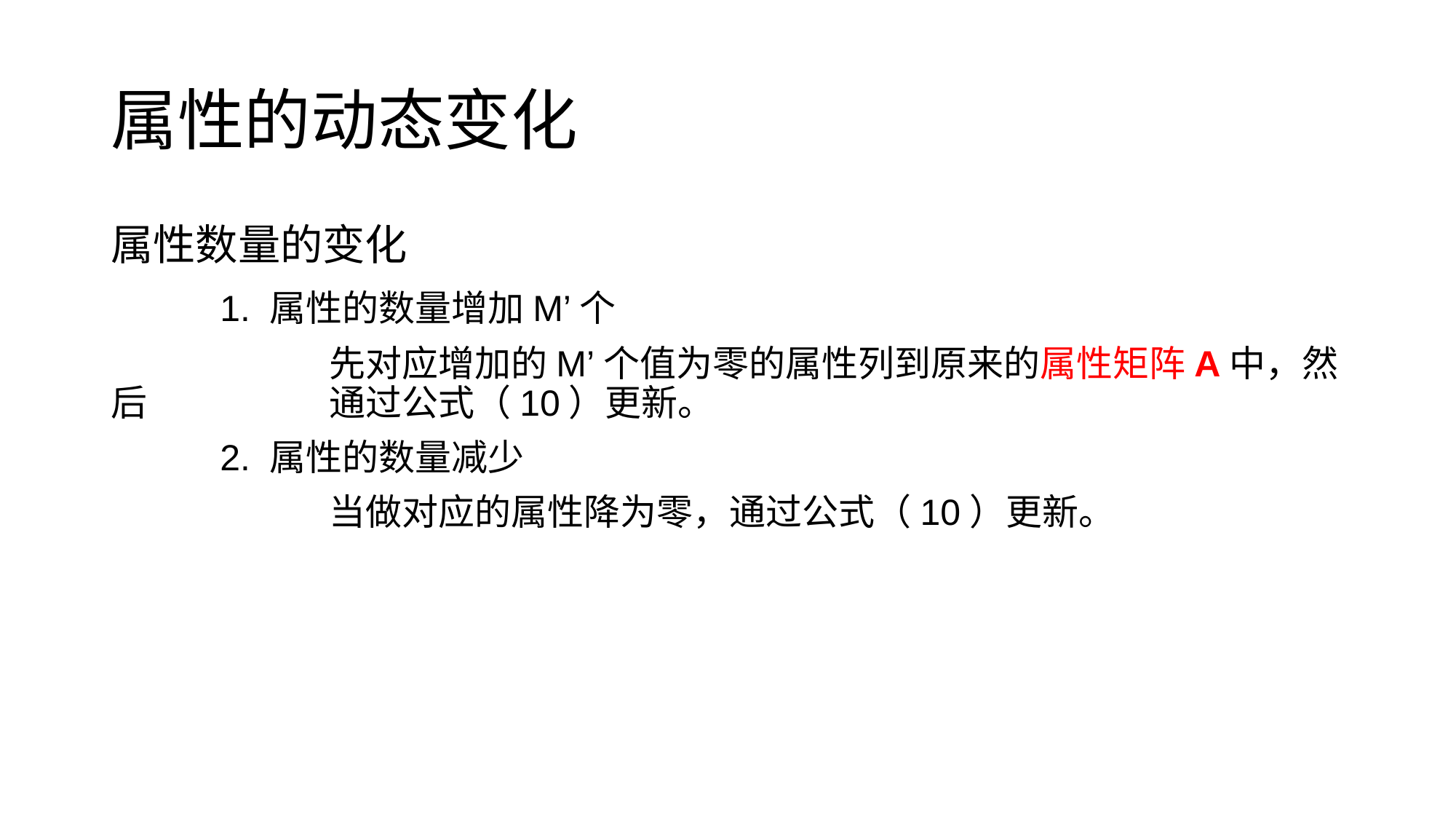

# 属性的动态变化
属性数量的变化
	1. 属性的数量增加M’个
		先对应增加的M’个值为零的属性列到原来的属性矩阵A中，然后		通过公式（10）更新。
	2. 属性的数量减少
		当做对应的属性降为零，通过公式（10）更新。